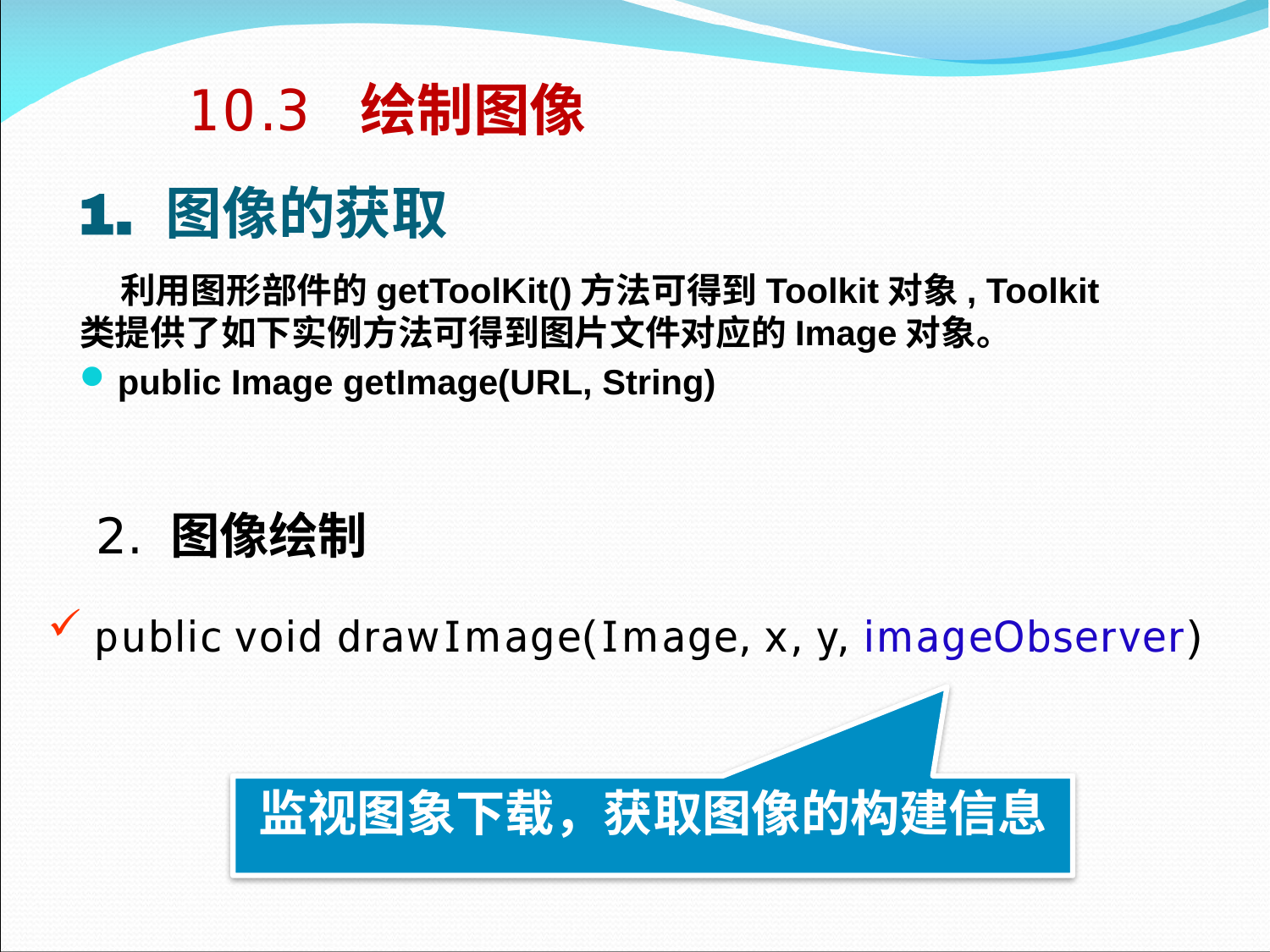

10.3  绘制图像
# 1. 图像的获取
    利用图形部件的getToolKit()方法可得到Toolkit对象, Toolkit类提供了如下实例方法可得到图片文件对应的Image对象。
public Image getImage(URL, String)

2. 图像绘制
public void drawImage(Image, x, y, imageObserver)
监视图象下载，获取图像的构建信息